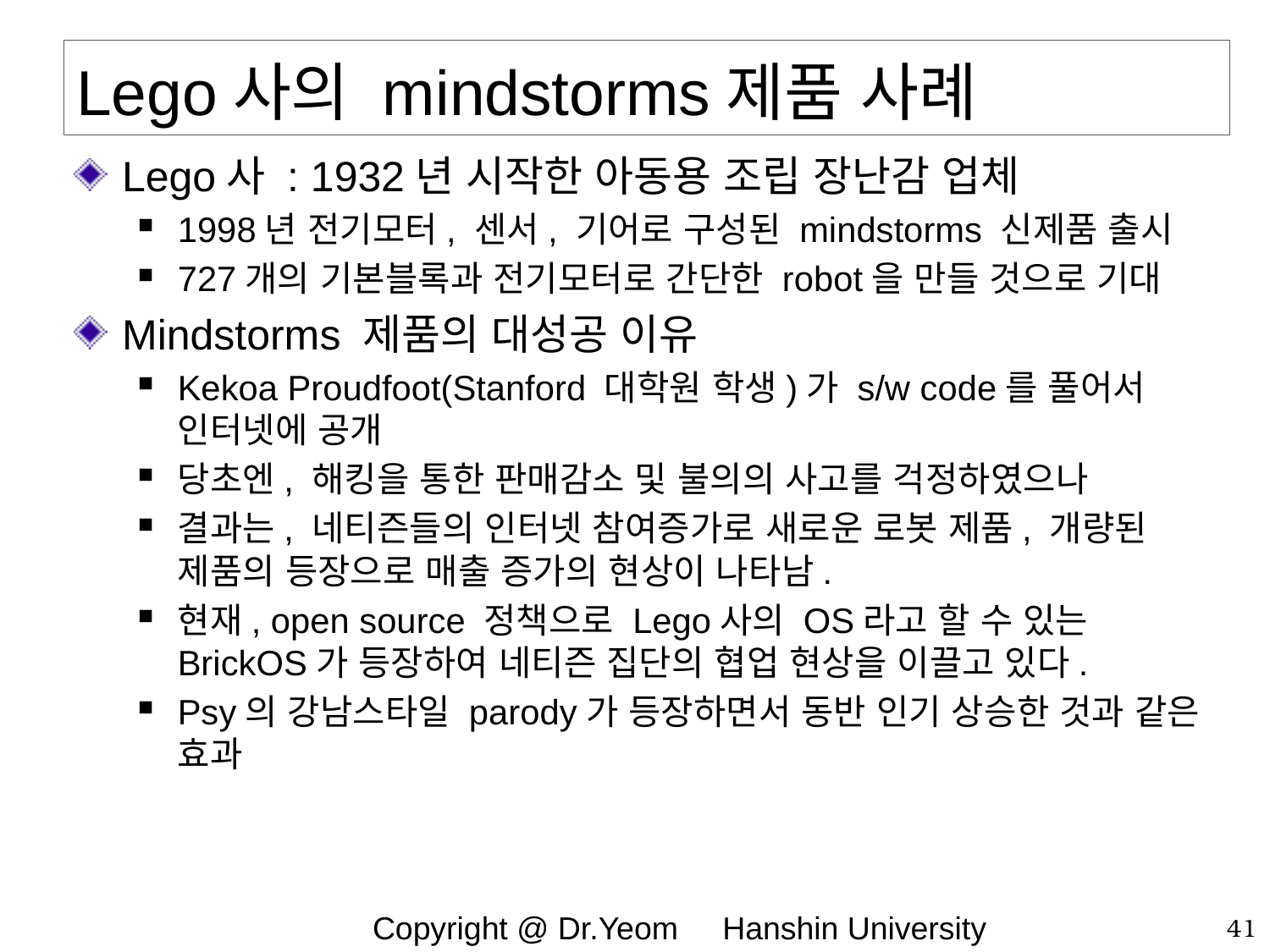

# Lego사의 mindstorms제품 사례
Lego사 : 1932년 시작한 아동용 조립 장난감 업체
1998년 전기모터, 센서, 기어로 구성된 mindstorms 신제품 출시
727개의 기본블록과 전기모터로 간단한 robot을 만들 것으로 기대
Mindstorms 제품의 대성공 이유
Kekoa Proudfoot(Stanford 대학원 학생)가 s/w code를 풀어서 인터넷에 공개
당초엔, 해킹을 통한 판매감소 및 불의의 사고를 걱정하였으나
결과는, 네티즌들의 인터넷 참여증가로 새로운 로봇 제품, 개량된 제품의 등장으로 매출 증가의 현상이 나타남.
현재, open source 정책으로 Lego사의 OS라고 할 수 있는 BrickOS가 등장하여 네티즌 집단의 협업 현상을 이끌고 있다.
Psy의 강남스타일 parody가 등장하면서 동반 인기 상승한 것과 같은 효과
41